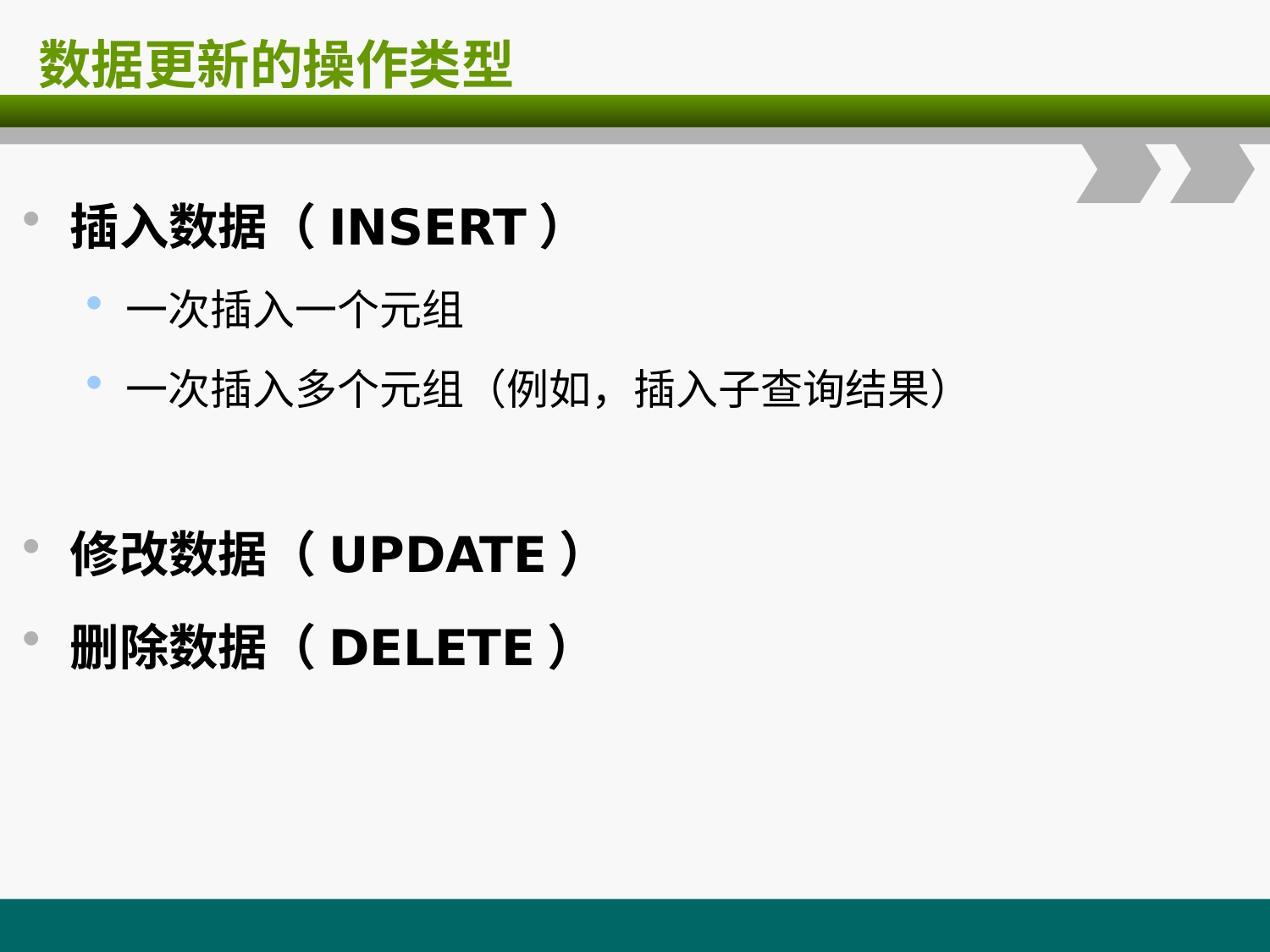

# 数据更新的操作类型
插入数据（INSERT）
一次插入一个元组
一次插入多个元组（例如，插入子查询结果）

修改数据（UPDATE）
删除数据（DELETE）